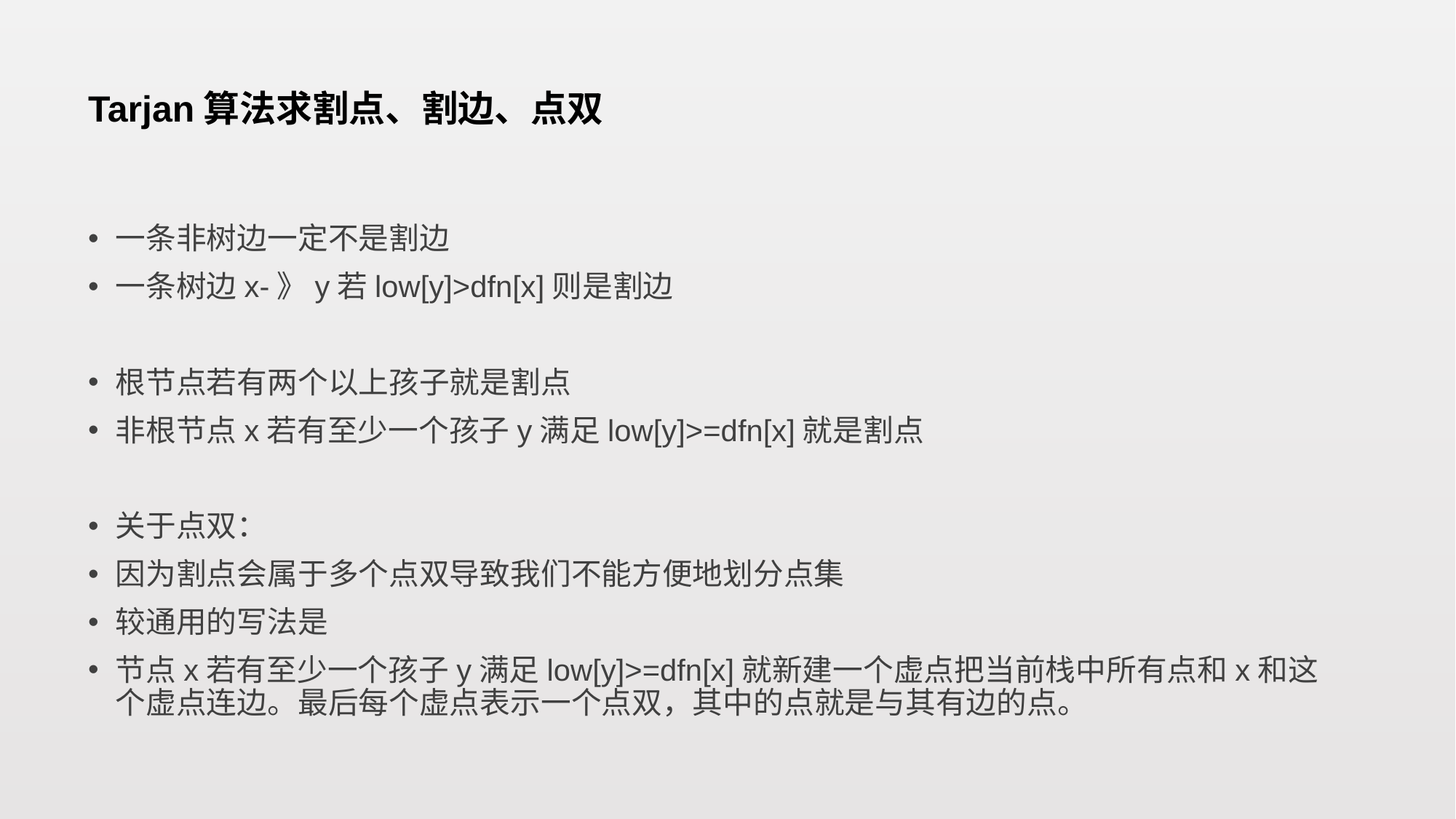

# Tarjan算法求割点、割边、点双
一条非树边一定不是割边
一条树边x-》y若low[y]>dfn[x]则是割边

根节点若有两个以上孩子就是割点
非根节点x若有至少一个孩子y满足low[y]>=dfn[x]就是割点

关于点双：
因为割点会属于多个点双导致我们不能方便地划分点集
较通用的写法是
节点x若有至少一个孩子y满足low[y]>=dfn[x]就新建一个虚点把当前栈中所有点和x和这个虚点连边。最后每个虚点表示一个点双，其中的点就是与其有边的点。